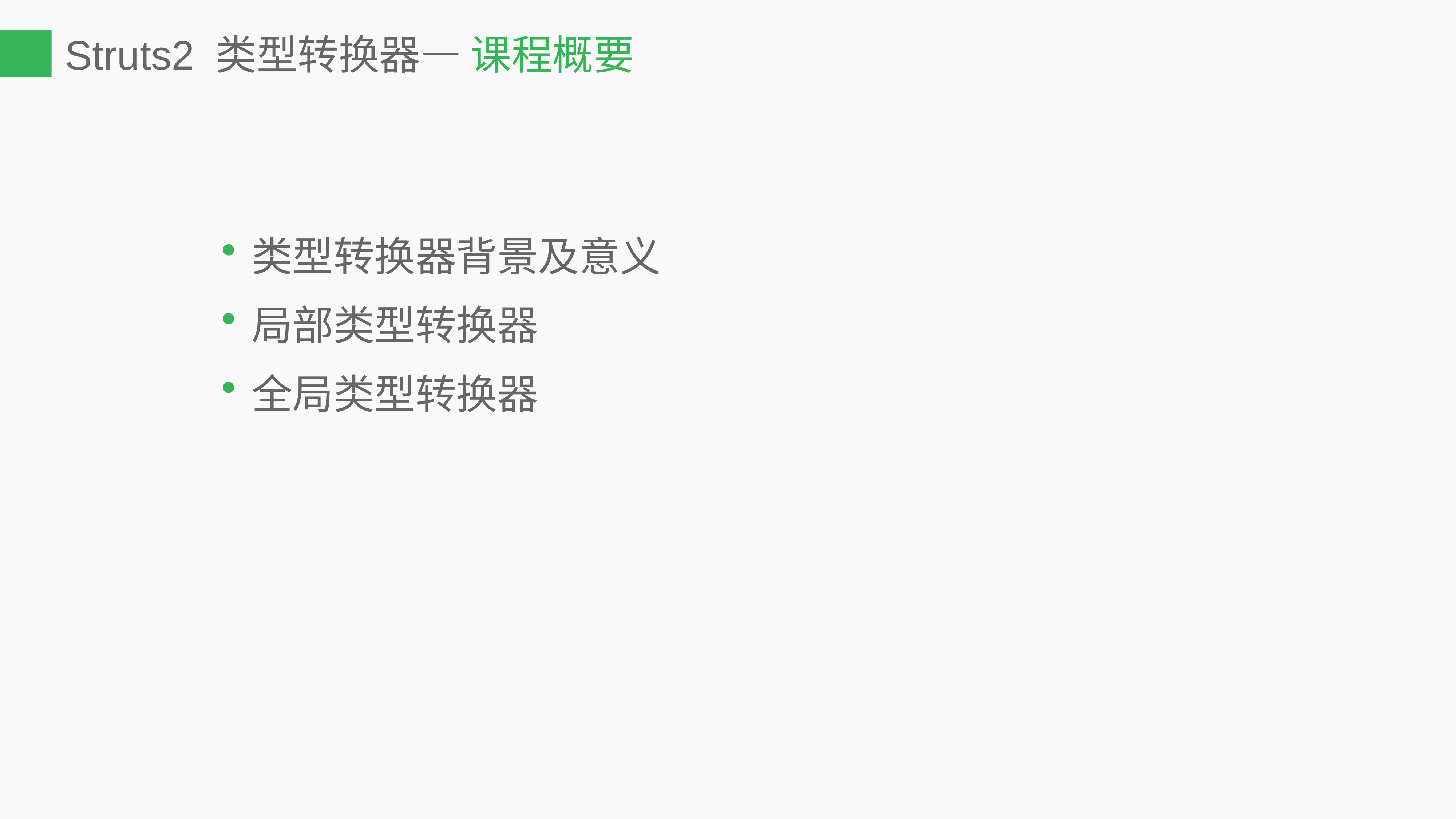

Struts2 类型转换器— 课程概要

类型转换器背景及意义
局部类型转换器
全局类型转换器